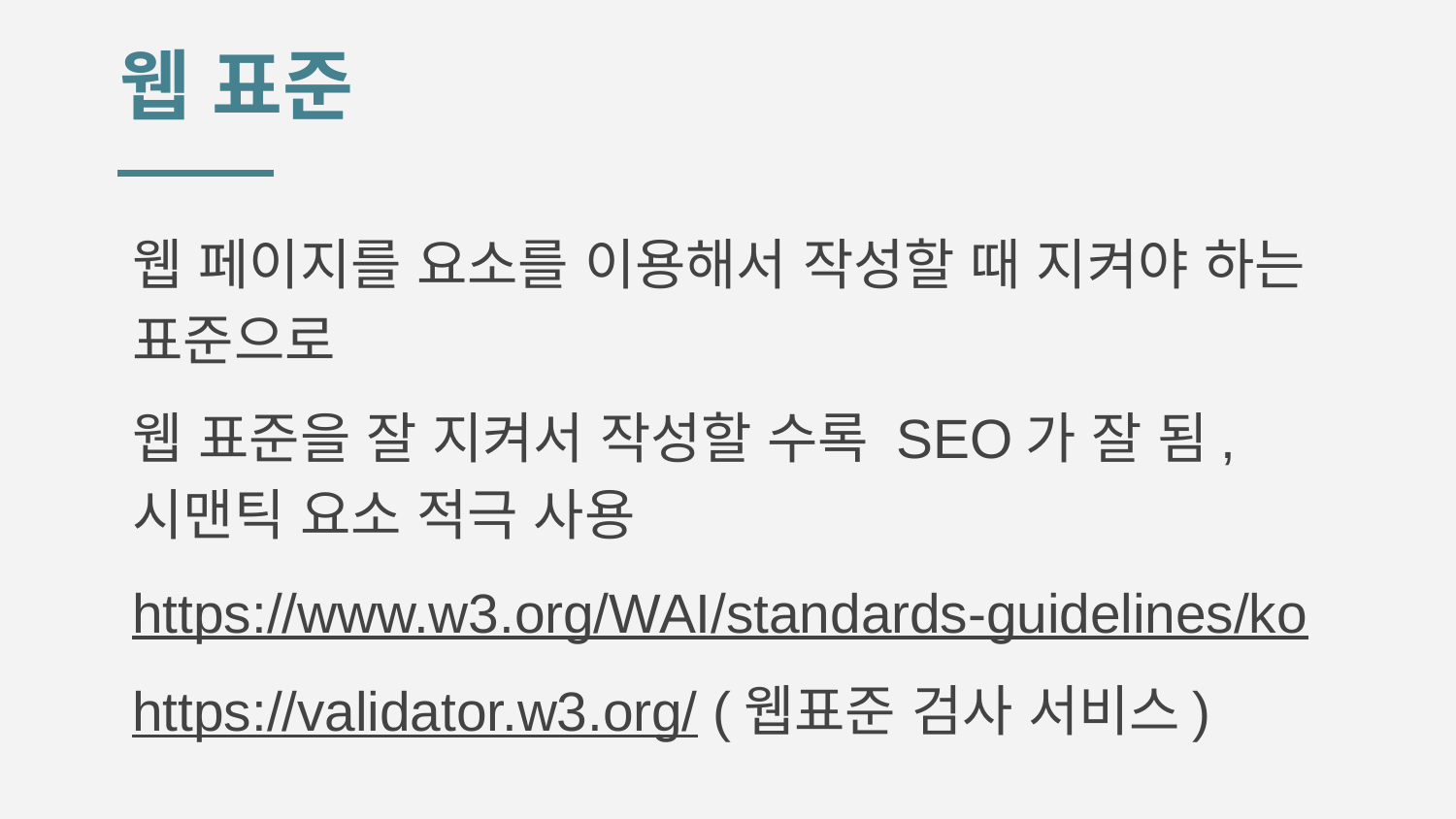

# 웹 표준
웹 페이지를 요소를 이용해서 작성할 때 지켜야 하는 표준으로
웹 표준을 잘 지켜서 작성할 수록 SEO가 잘 됨, 시맨틱 요소 적극 사용
https://www.w3.org/WAI/standards-guidelines/ko
https://validator.w3.org/ (웹표준 검사 서비스)